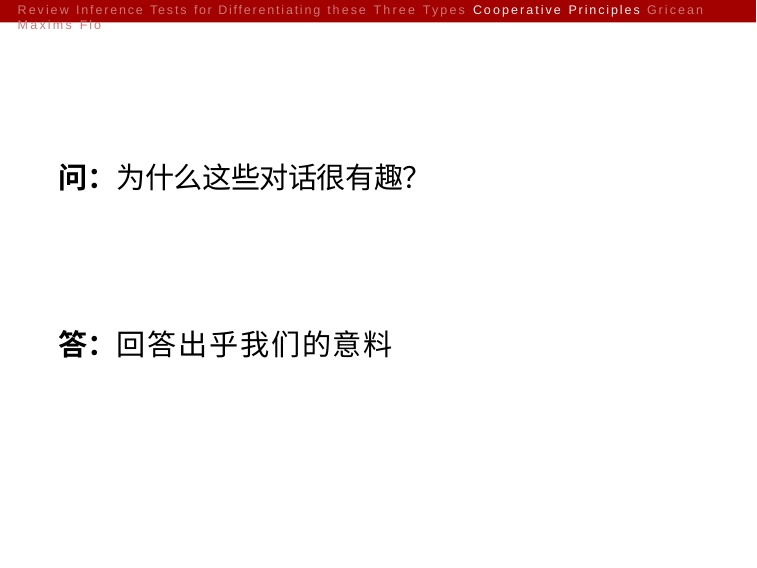

Review Inference Tests for Differentiating these Three Types Cooperative Principles Gricean Maxims Flo
问：为什么这些对话很有趣？
答：回答出乎我们的意料